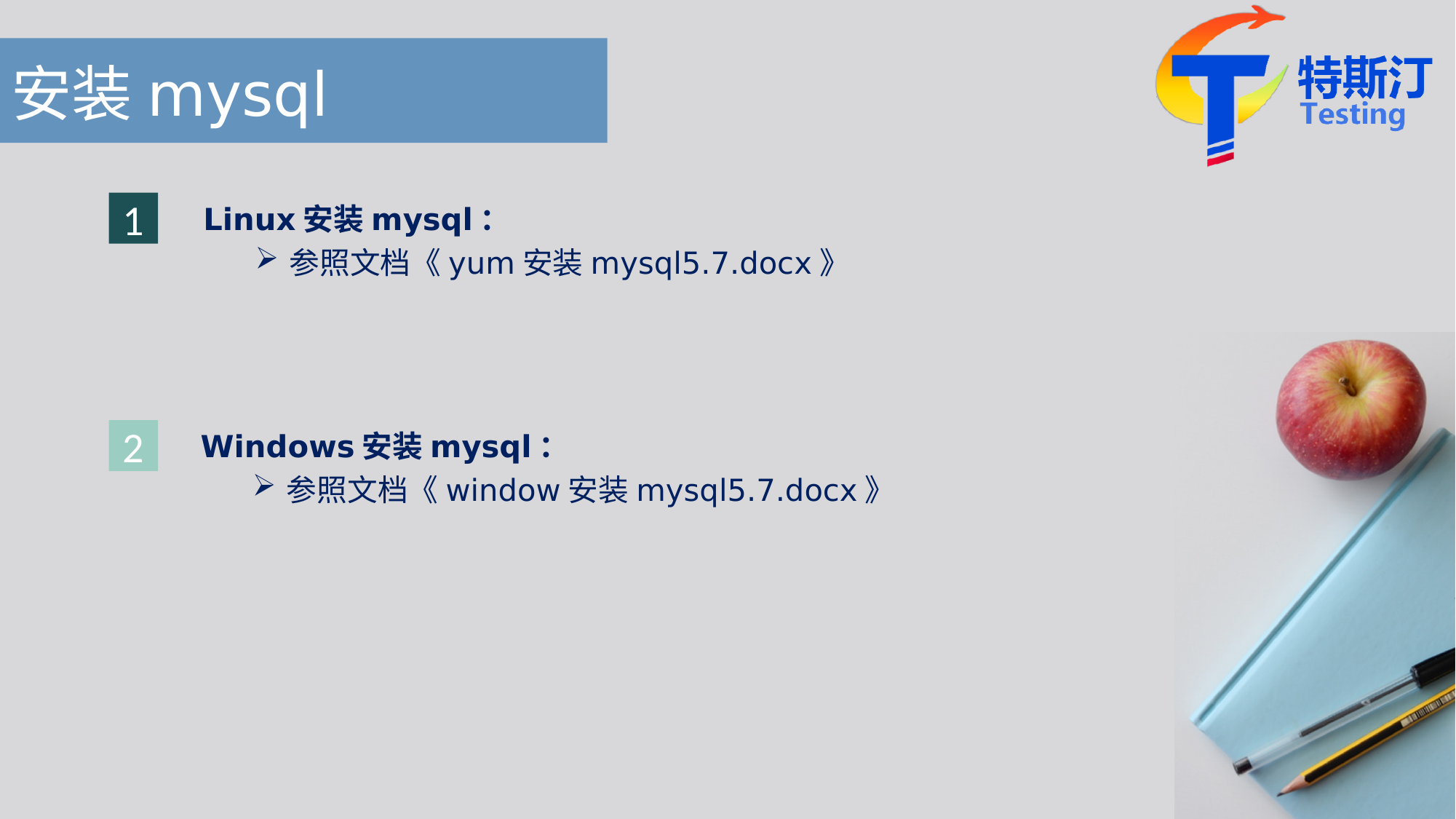

# 安装mysql
1
Linux安装mysql：
参照文档《yum安装mysql5.7.docx》
Windows安装mysql：
参照文档《window安装mysql5.7.docx》
2